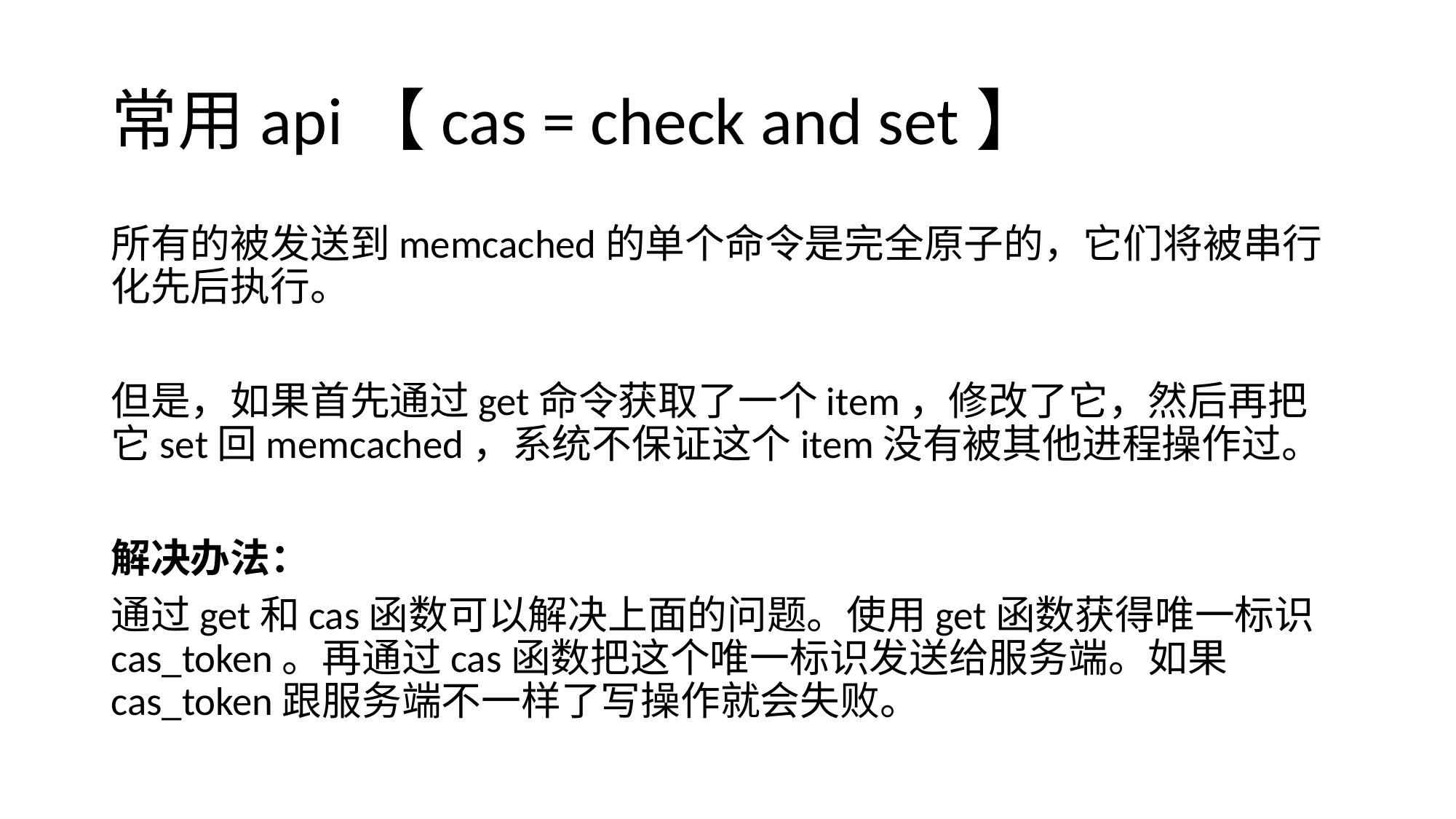

# 常用api【cas = check and set】
所有的被发送到memcached的单个命令是完全原子的，它们将被串行化先后执行。

但是，如果首先通过get命令获取了一个item，修改了它，然后再把它set回memcached，系统不保证这个item没有被其他进程操作过。

解决办法：
通过get和cas函数可以解决上面的问题。使用get函数获得唯一标识cas_token。再通过cas函数把这个唯一标识发送给服务端。如果cas_token跟服务端不一样了写操作就会失败。